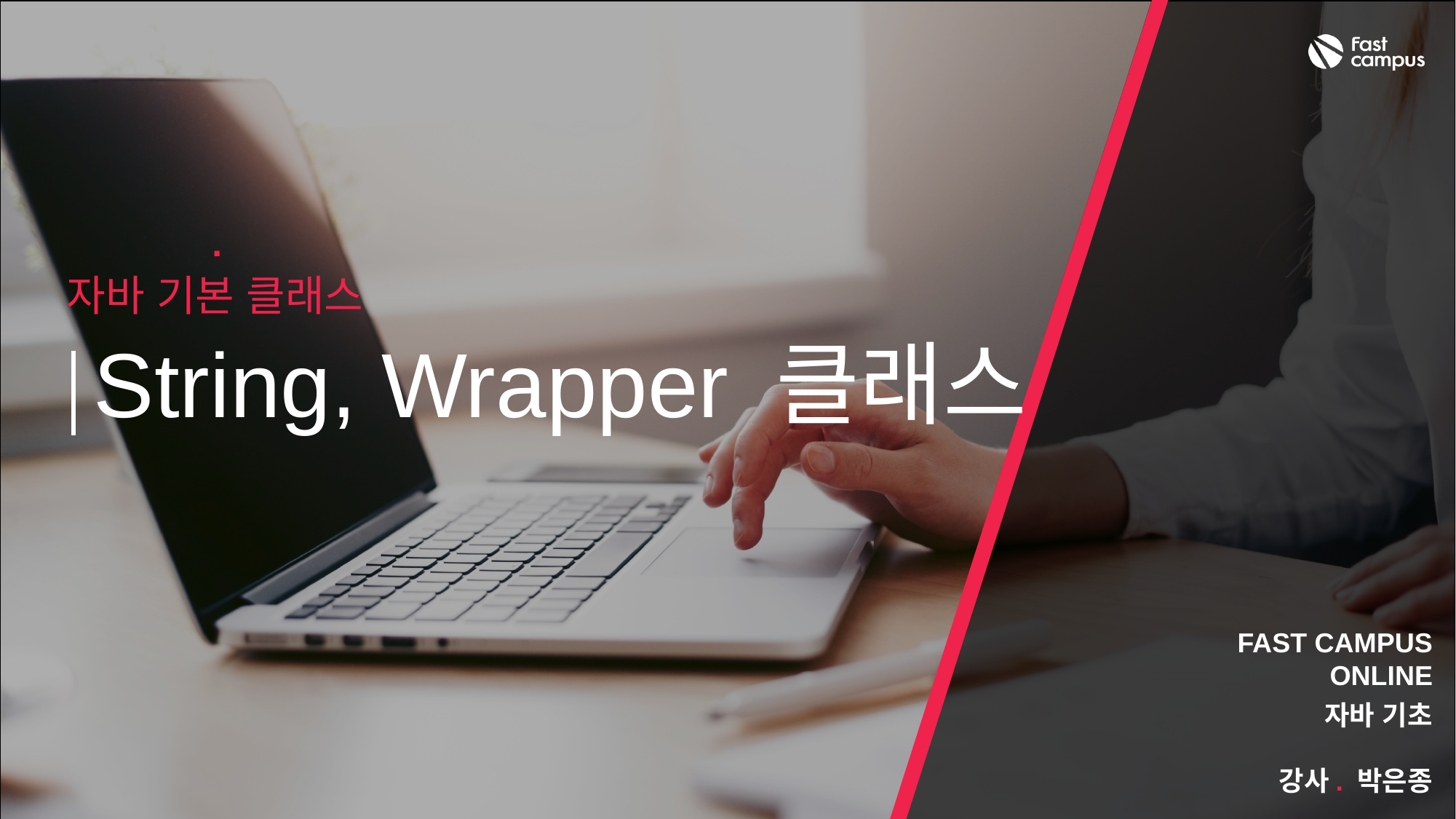

10
자바 기본 클래스

String, Wrapper 클래스